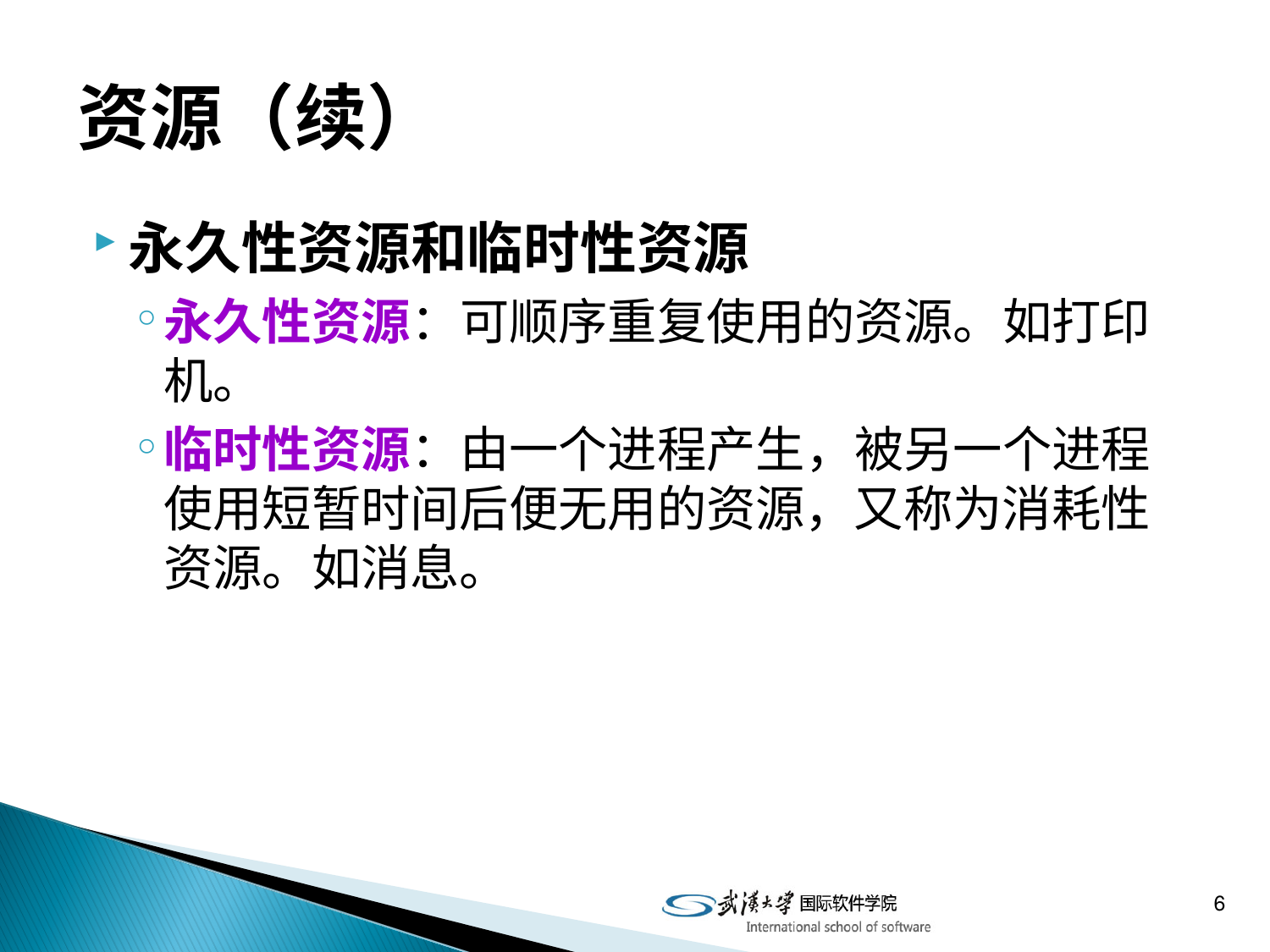

# 资源（续）
永久性资源和临时性资源
永久性资源：可顺序重复使用的资源。如打印机。
临时性资源：由一个进程产生，被另一个进程使用短暂时间后便无用的资源，又称为消耗性资源。如消息。